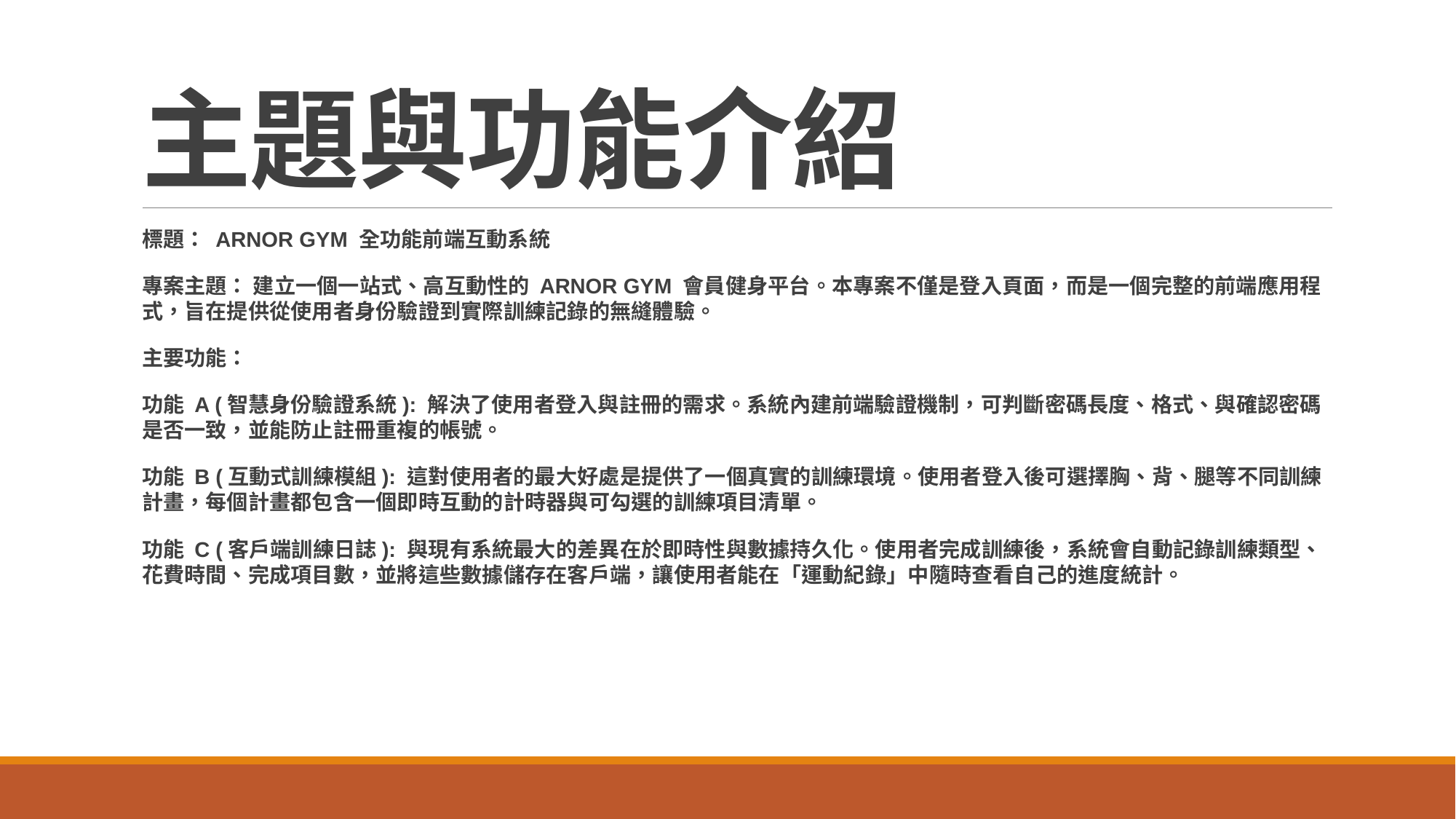

# 主題與功能介紹
標題： ARNOR GYM 全功能前端互動系統
專案主題： 建立一個一站式、高互動性的 ARNOR GYM 會員健身平台。本專案不僅是登入頁面，而是一個完整的前端應用程式，旨在提供從使用者身份驗證到實際訓練記錄的無縫體驗。
主要功能：
功能 A (智慧身份驗證系統): 解決了使用者登入與註冊的需求。系統內建前端驗證機制，可判斷密碼長度、格式、與確認密碼是否一致，並能防止註冊重複的帳號。
功能 B (互動式訓練模組): 這對使用者的最大好處是提供了一個真實的訓練環境。使用者登入後可選擇胸、背、腿等不同訓練計畫，每個計畫都包含一個即時互動的計時器與可勾選的訓練項目清單。
功能 C (客戶端訓練日誌): 與現有系統最大的差異在於即時性與數據持久化。使用者完成訓練後，系統會自動記錄訓練類型、花費時間、完成項目數，並將這些數據儲存在客戶端，讓使用者能在「運動紀錄」中隨時查看自己的進度統計。